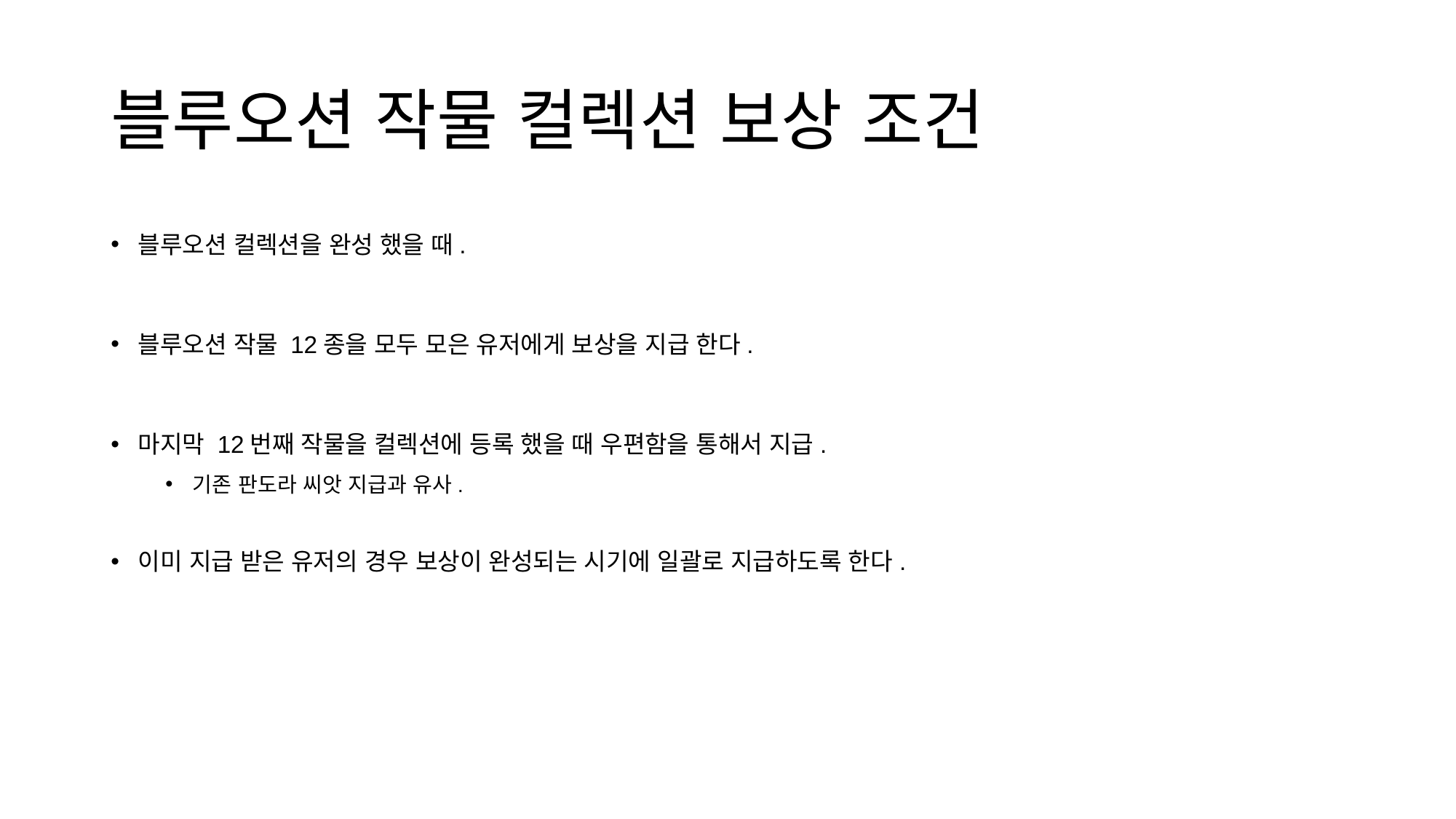

# 블루오션 작물 컬렉션 보상 조건
블루오션 컬렉션을 완성 했을 때.

블루오션 작물 12종을 모두 모은 유저에게 보상을 지급 한다.

마지막 12번째 작물을 컬렉션에 등록 했을 때 우편함을 통해서 지급.
기존 판도라 씨앗 지급과 유사.

이미 지급 받은 유저의 경우 보상이 완성되는 시기에 일괄로 지급하도록 한다.